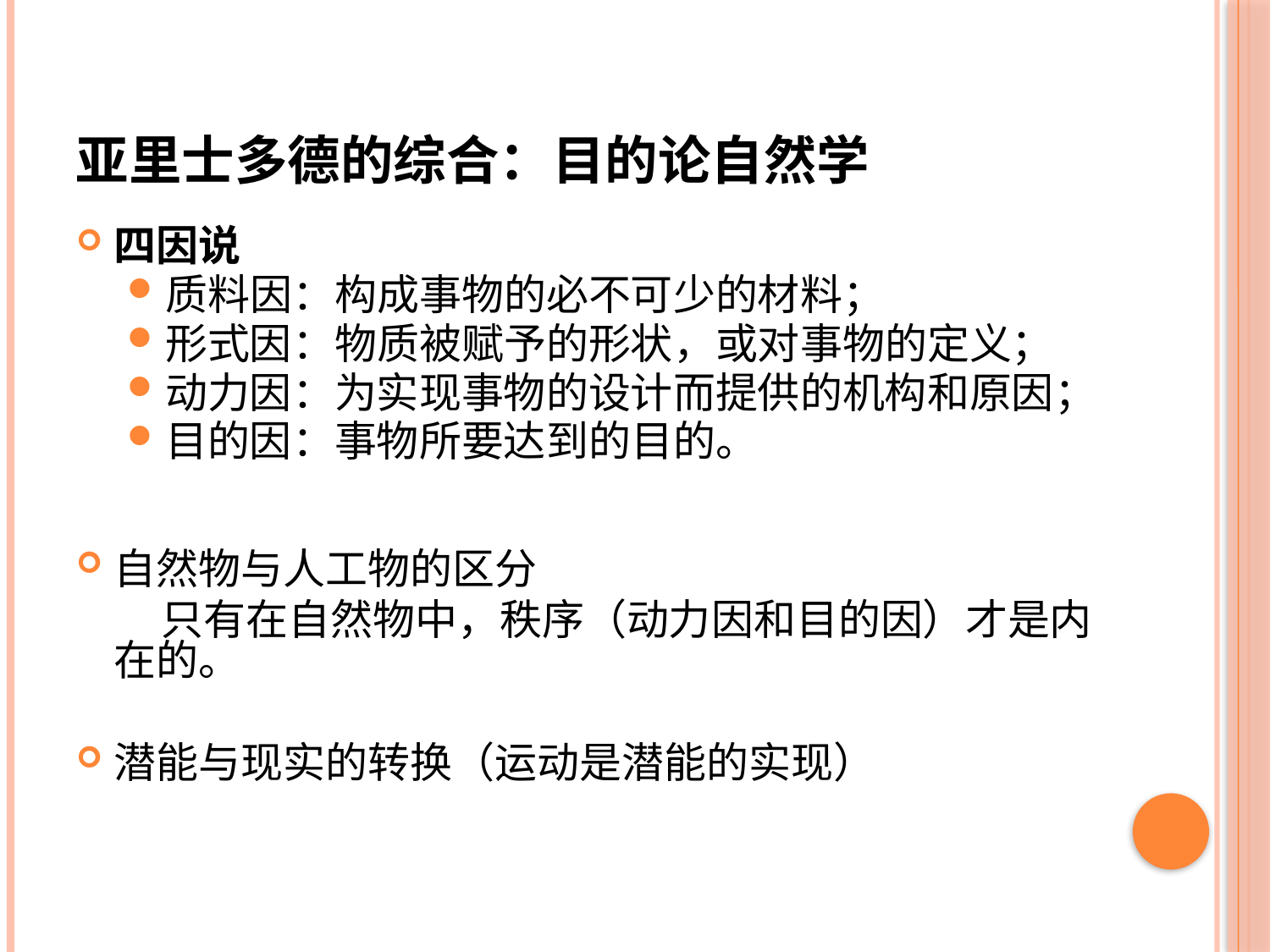

# 亚里士多德的综合：目的论自然学
四因说
质料因：构成事物的必不可少的材料；
形式因：物质被赋予的形状，或对事物的定义；
动力因：为实现事物的设计而提供的机构和原因；
目的因：事物所要达到的目的。

自然物与人工物的区分
　　只有在自然物中，秩序（动力因和目的因）才是内在的。

潜能与现实的转换（运动是潜能的实现）